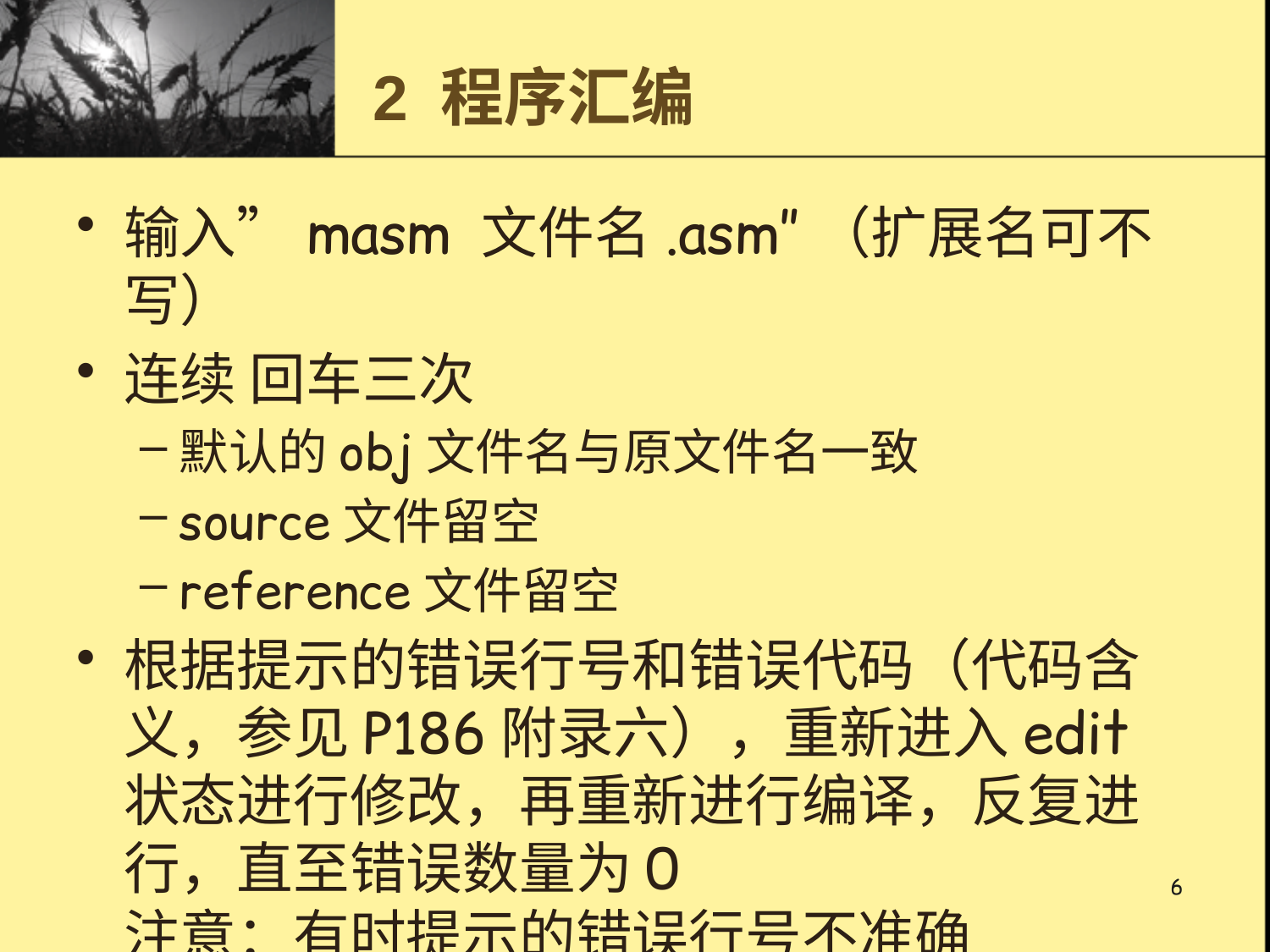

# 2 程序汇编
输入”masm 文件名.asm”（扩展名可不写）
连续 回车三次
默认的obj文件名与原文件名一致
source文件留空
reference文件留空
根据提示的错误行号和错误代码（代码含义，参见P186附录六），重新进入edit状态进行修改，再重新进行编译，反复进行，直至错误数量为0
注意：有时提示的错误行号不准确
6